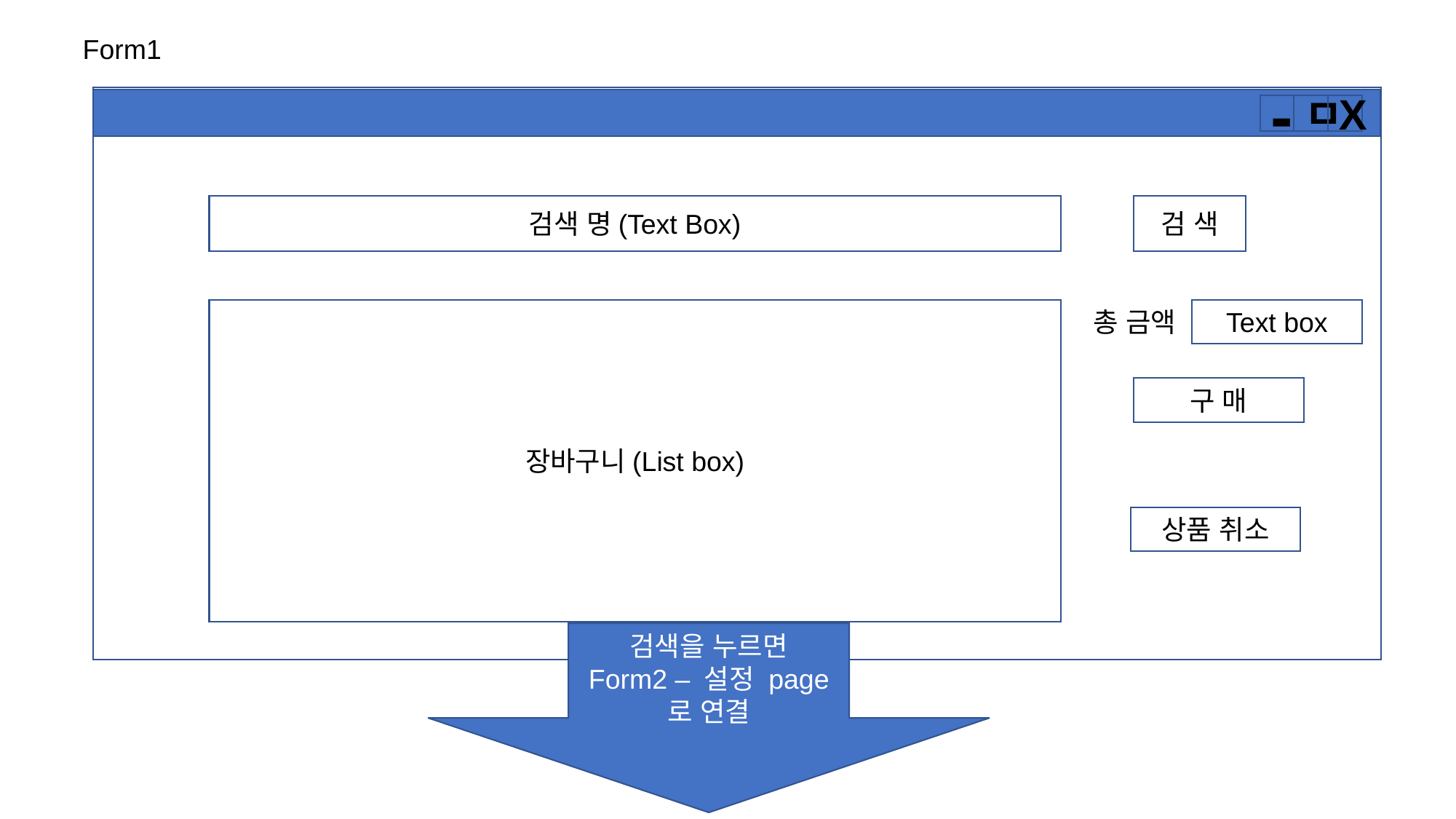

Form1

-
ㅁ
X
검색 명(Text Box)
검 색
장바구니(List box)
총 금액
Text box
구 매
상품 취소
검색을 누르면
Form2 – 설정 page
로 연결